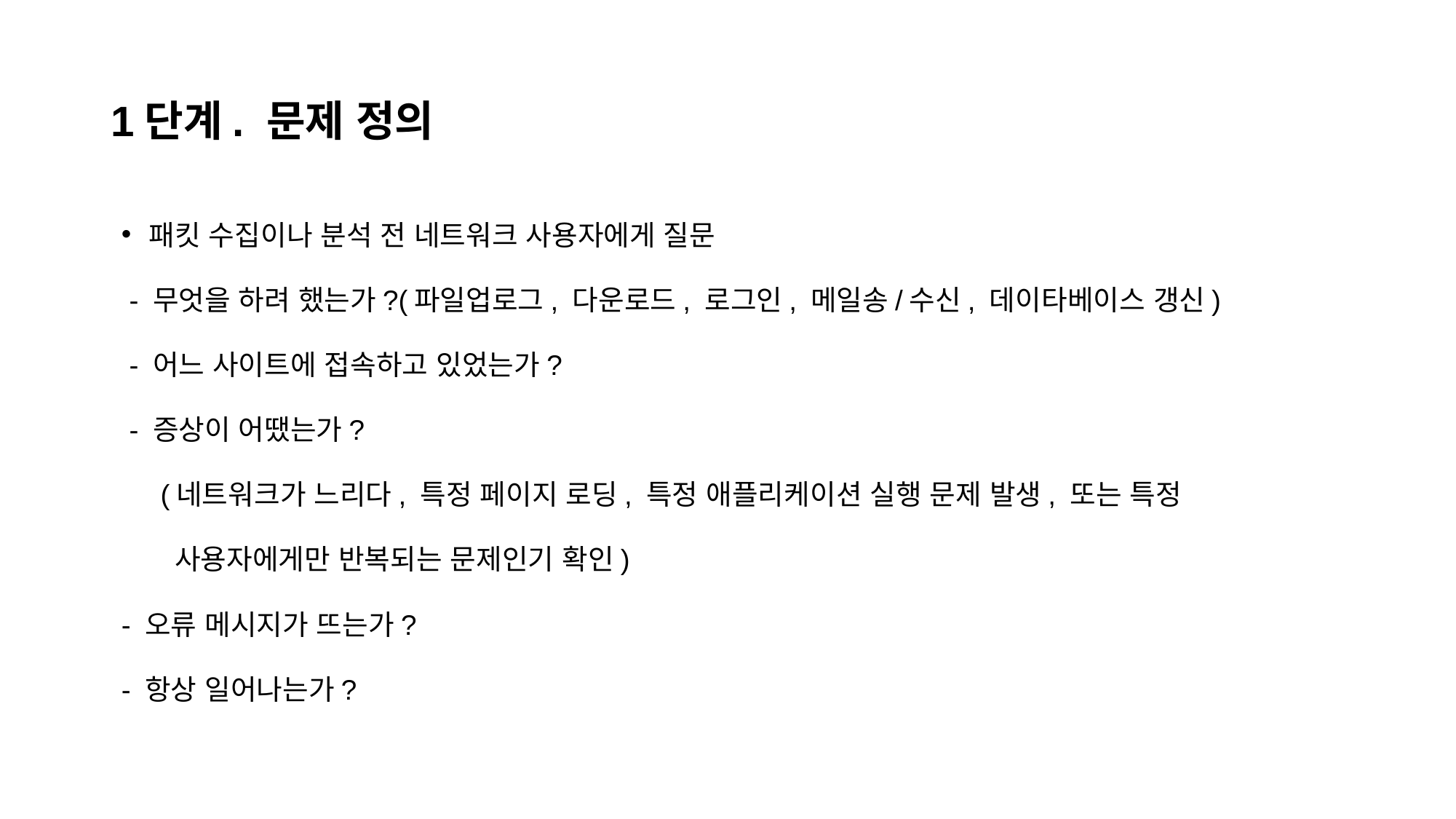

# 1단계. 문제 정의
패킷 수집이나 분석 전 네트워크 사용자에게 질문
 - 무엇을 하려 했는가?(파일업로그, 다운로드, 로그인, 메일송/수신, 데이타베이스 갱신)
 - 어느 사이트에 접속하고 있었는가?
 - 증상이 어땠는가?
     (네트워크가 느리다, 특정 페이지 로딩, 특정 애플리케이션 실행 문제 발생, 또는 특정
      사용자에게만 반복되는 문제인기 확인)
- 오류 메시지가 뜨는가?
- 항상 일어나는가?